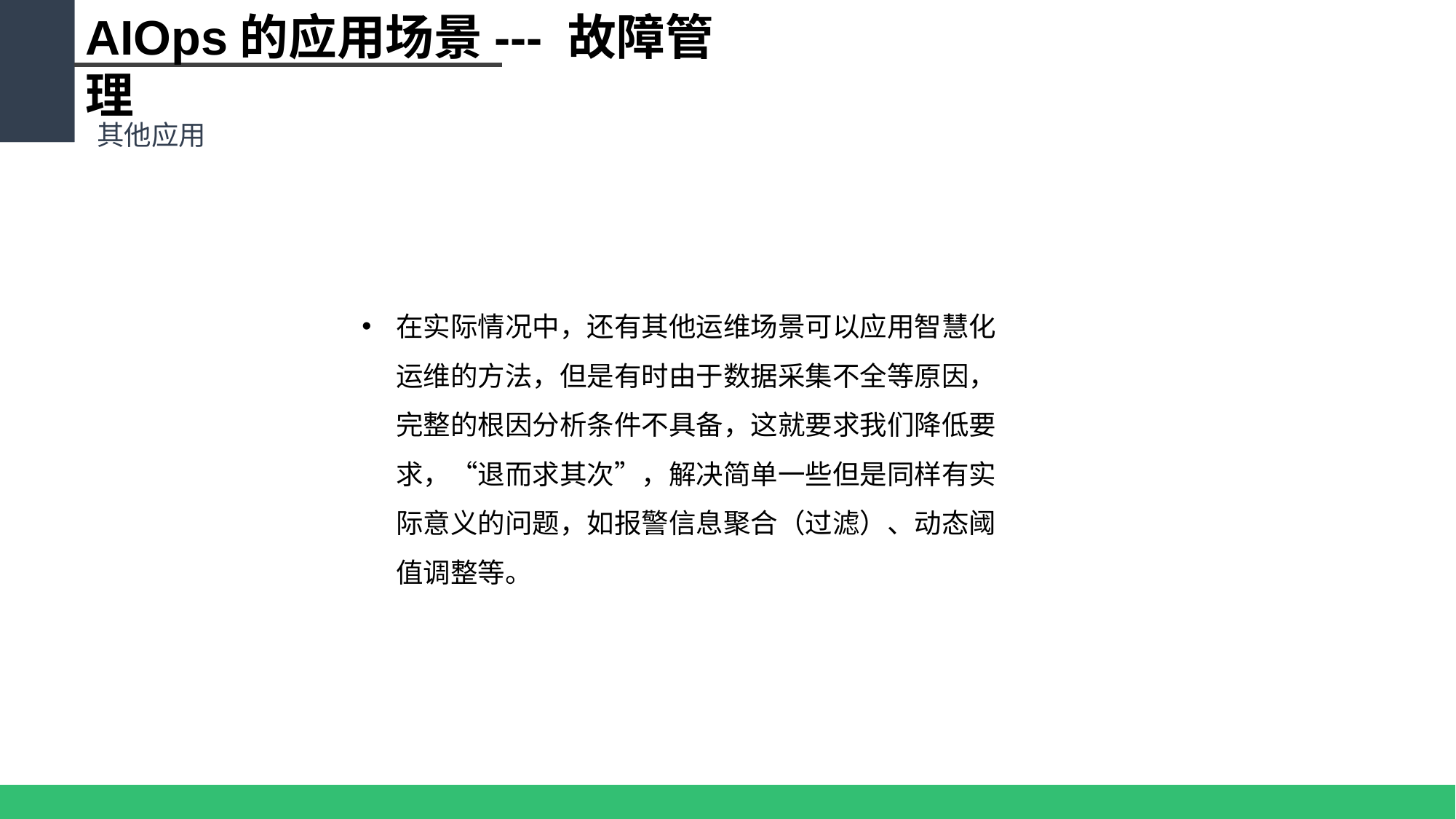

AIOps的应用场景--- 故障管理
其他应用
在实际情况中，还有其他运维场景可以应用智慧化运维的方法，但是有时由于数据采集不全等原因，完整的根因分析条件不具备，这就要求我们降低要求，“退而求其次”，解决简单一些但是同样有实际意义的问题，如报警信息聚合（过滤）、动态阈值调整等。